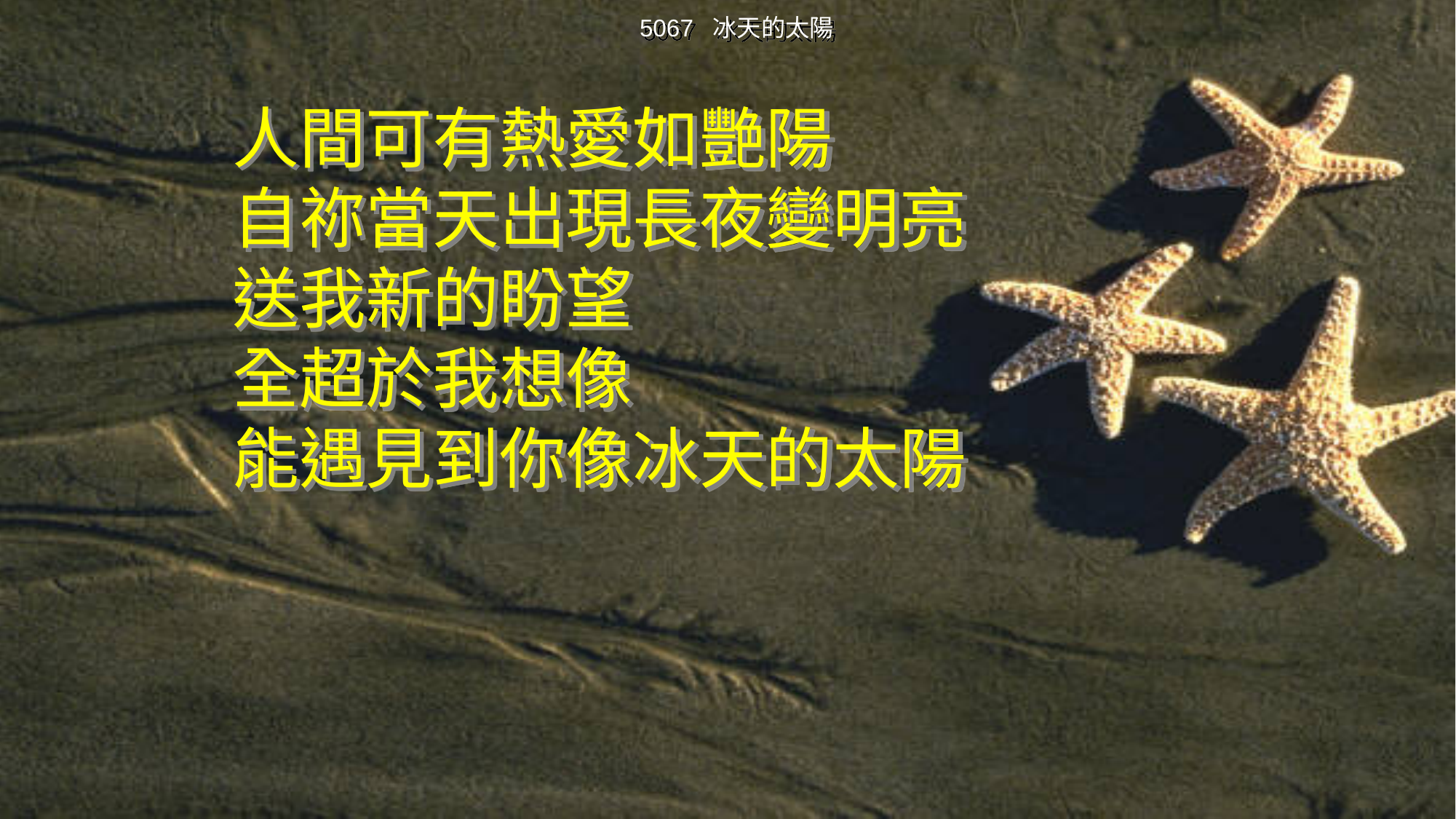

5067  冰天的太陽
人間可有熱愛如艷陽
自祢當天出現長夜變明亮
送我新的盼望
全超於我想像
能遇見到你像冰天的太陽